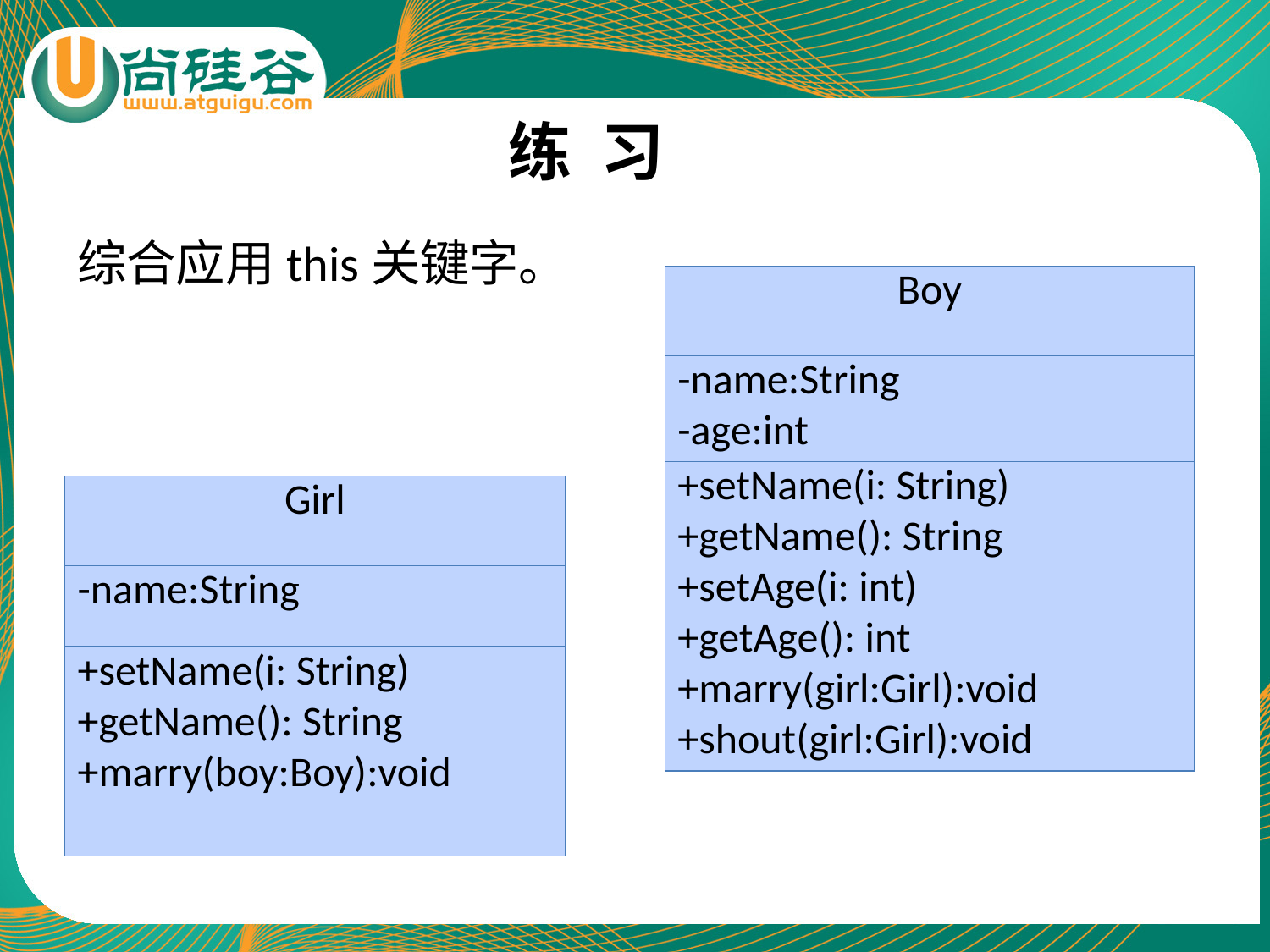

练  习
综合应用this关键字。
| Boy |
| --- |
| -name:String -age:int |
| +setName(i: String) +getName(): String +setAge(i: int) +getAge(): int +marry(girl:Girl):void +shout(girl:Girl):void |
| Girl |
| --- |
| -name:String |
| +setName(i: String) +getName(): String +marry(boy:Boy):void |